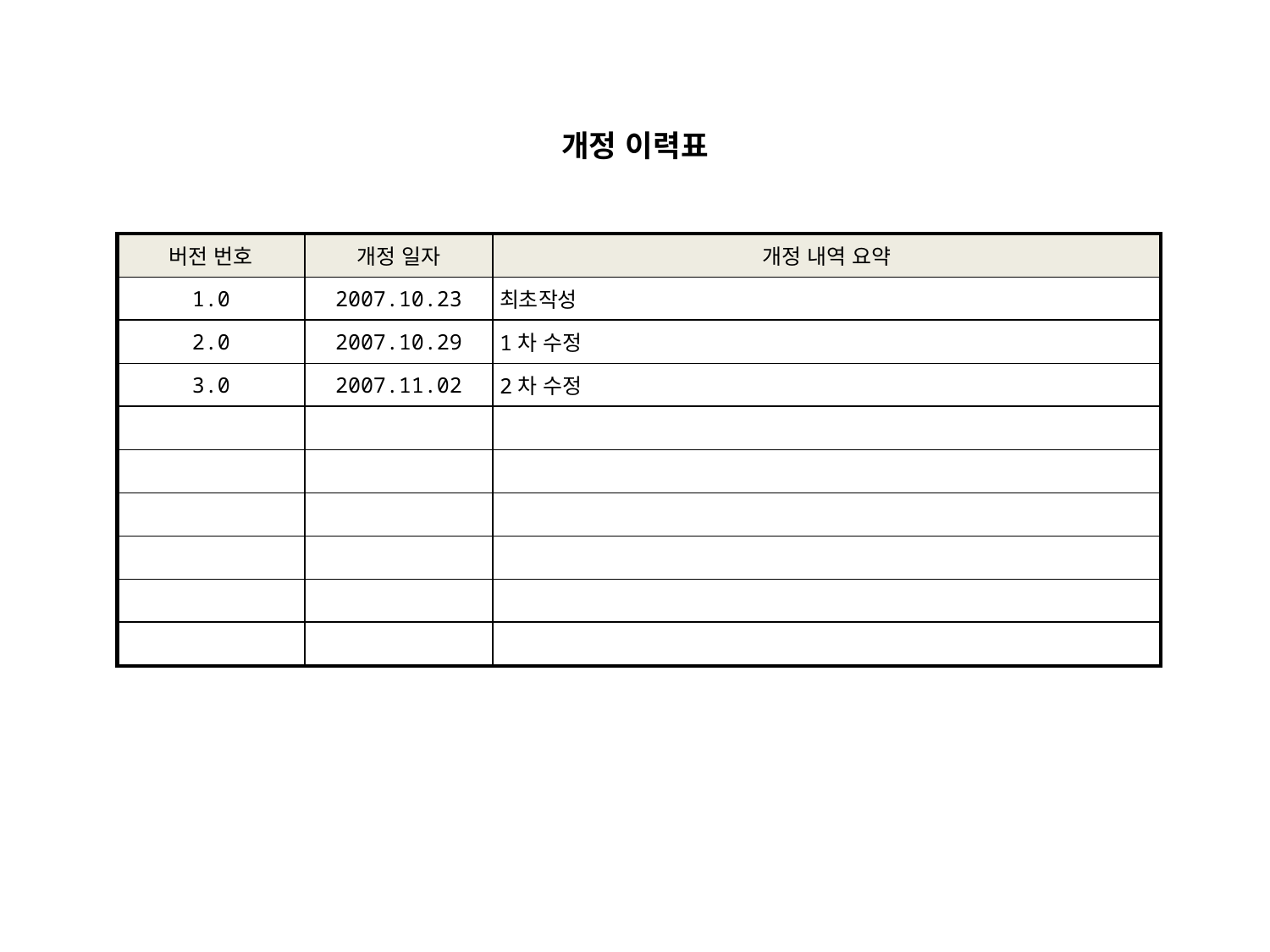

개정 이력표
| 버전 번호 | 개정 일자 | 개정 내역 요약 |
| --- | --- | --- |
| 1.0 | 2007.10.23 | 최초작성 |
| 2.0 | 2007.10.29 | 1차 수정 |
| 3.0 | 2007.11.02 | 2차 수정 |
|  |  |  |
|  |  |  |
|  |  |  |
|  |  |  |
|  |  |  |
|  |  |  |